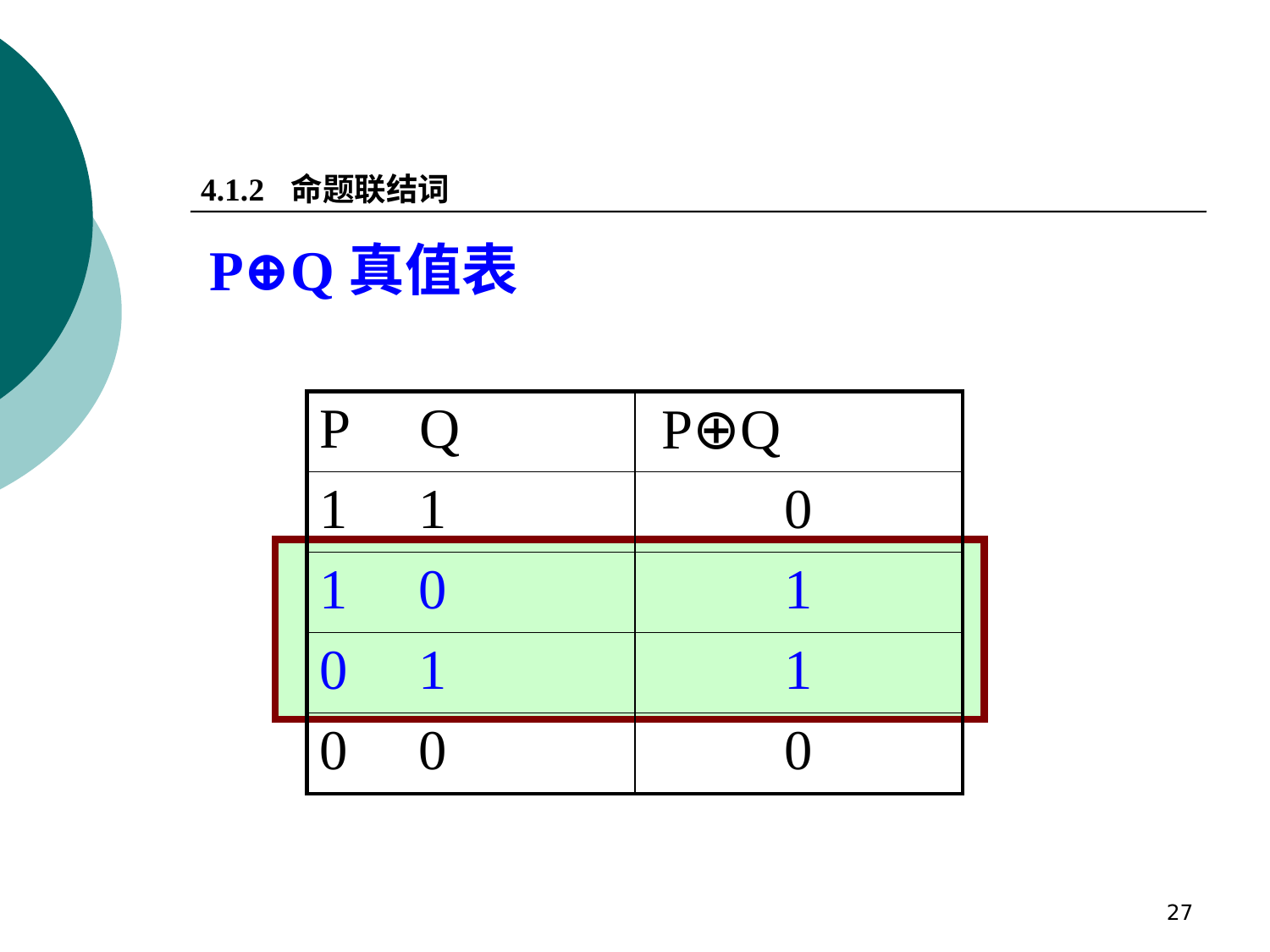

4.1.2 命题联结词
P⊕Q真值表
| P Q | P⊕Q |
| --- | --- |
| 1 1 | 0 |
| 1 0 | 1 |
| 0 1 | 1 |
| 0 0 | 0 |

27